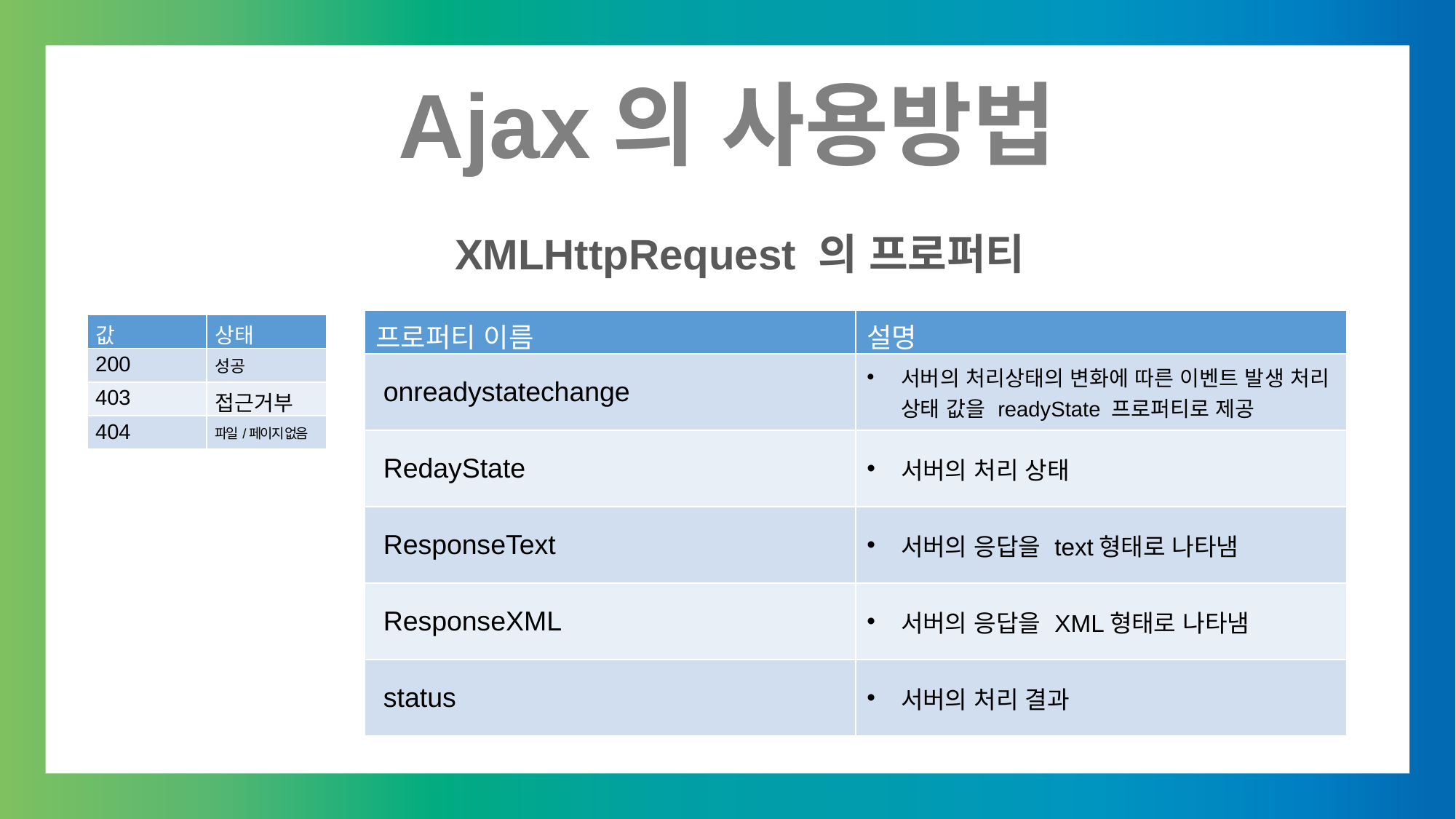

Ajax의 사용방법
XMLHttpRequest 의 프로퍼티
| 프로퍼티 이름 | 설명 |
| --- | --- |
| onreadystatechange | 서버의 처리상태의 변화에 따른 이벤트 발생 처리 상태 값을 readyState 프로퍼티로 제공 |
| RedayState | 서버의 처리 상태 |
| ResponseText | 서버의 응답을 text형태로 나타냄 |
| ResponseXML | 서버의 응답을 XML형태로 나타냄 |
| status | 서버의 처리 결과 |
| 값 | 상태 |
| --- | --- |
| 200 | 성공 |
| 403 | 접근거부 |
| 404 | 파일/페이지 없음 |